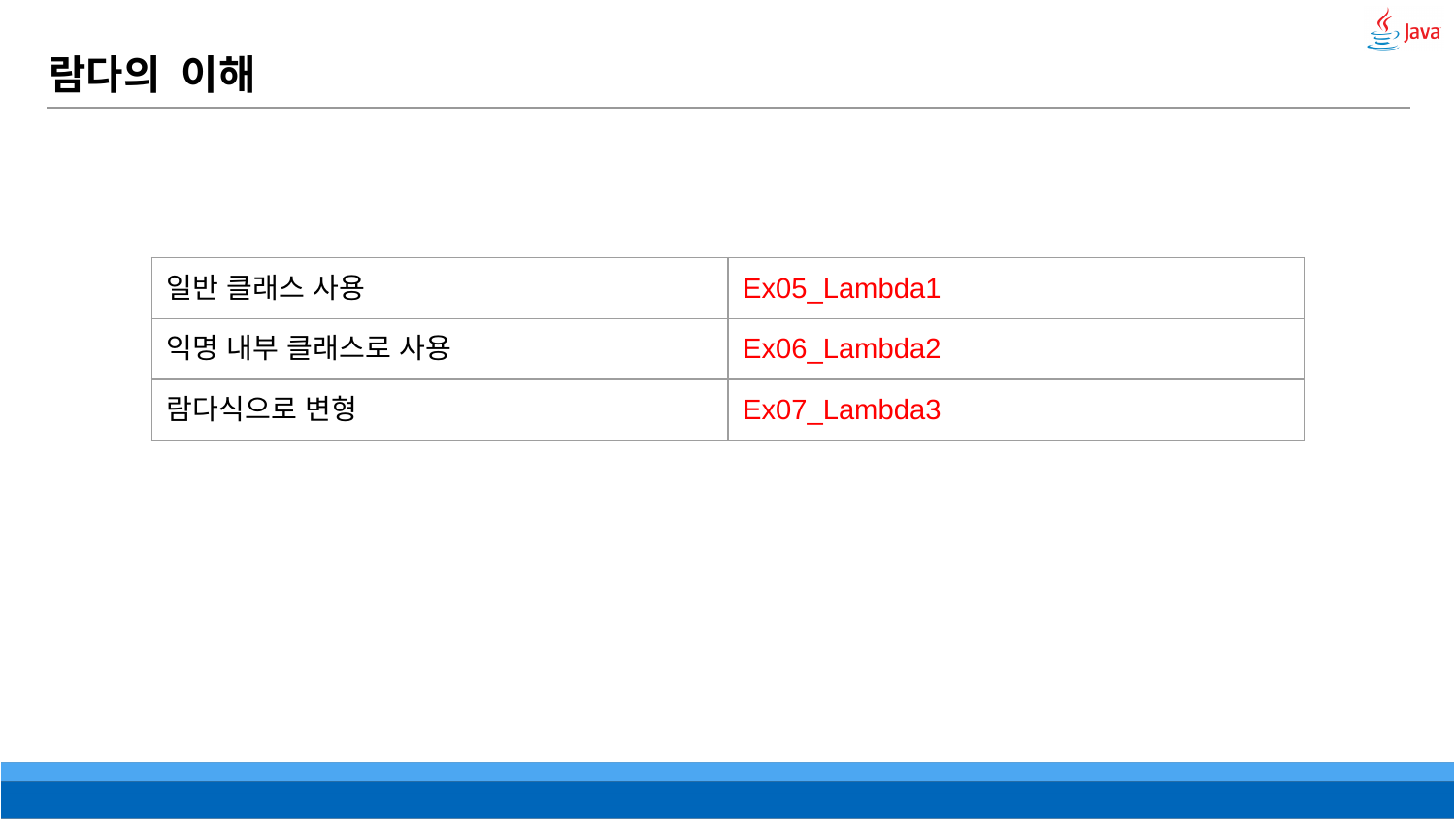

# 람다의 이해
| 일반 클래스 사용 | Ex05\_Lambda1 |
| --- | --- |
| 익명 내부 클래스로 사용 | Ex06\_Lambda2 |
| 람다식으로 변형 | Ex07\_Lambda3 |